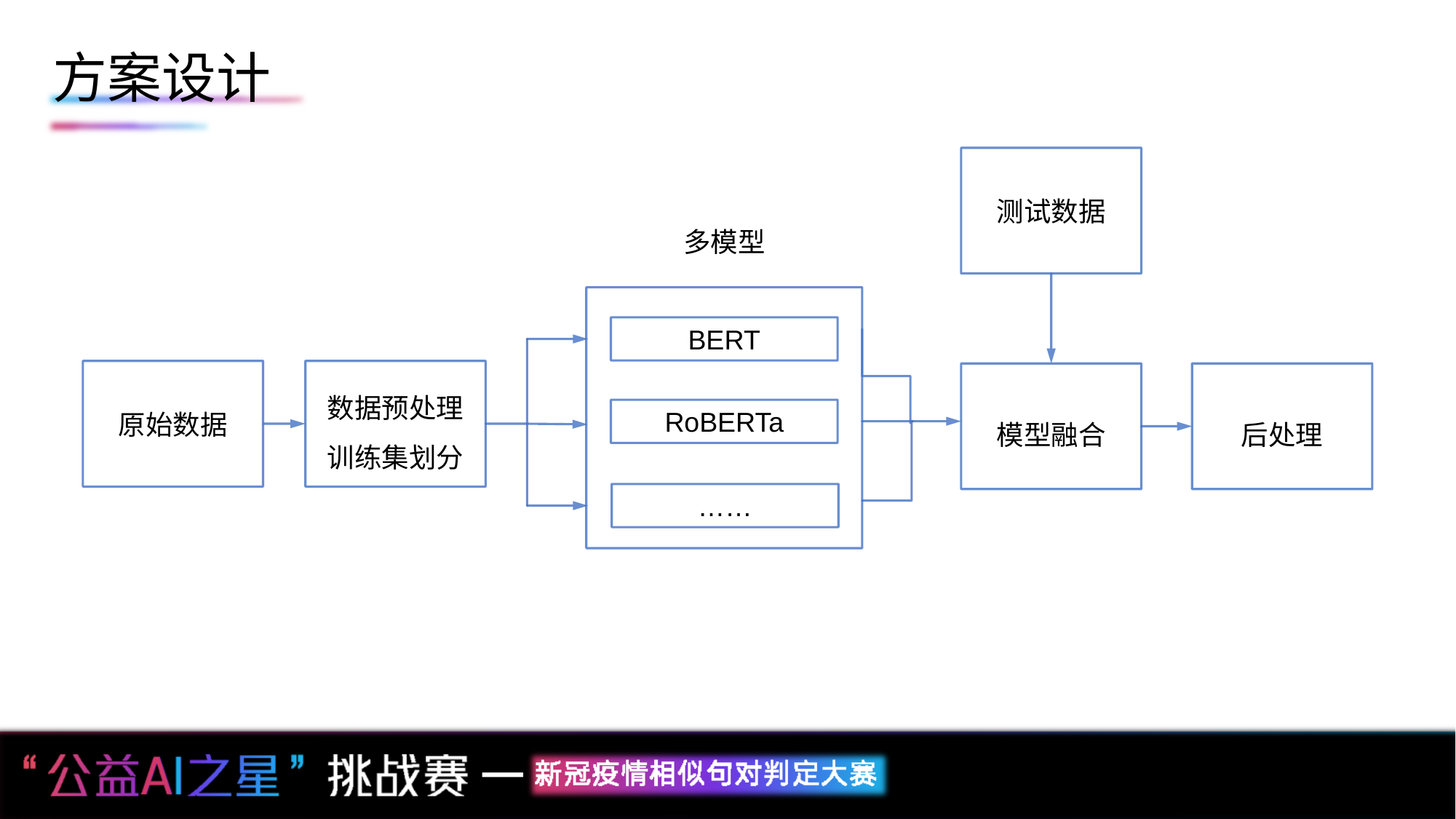

# 方案设计
测试数据
多模型

BERT
原始数据
数据预处理
训练集划分
模型融合
后处理
原始数据
RoBERTa
……